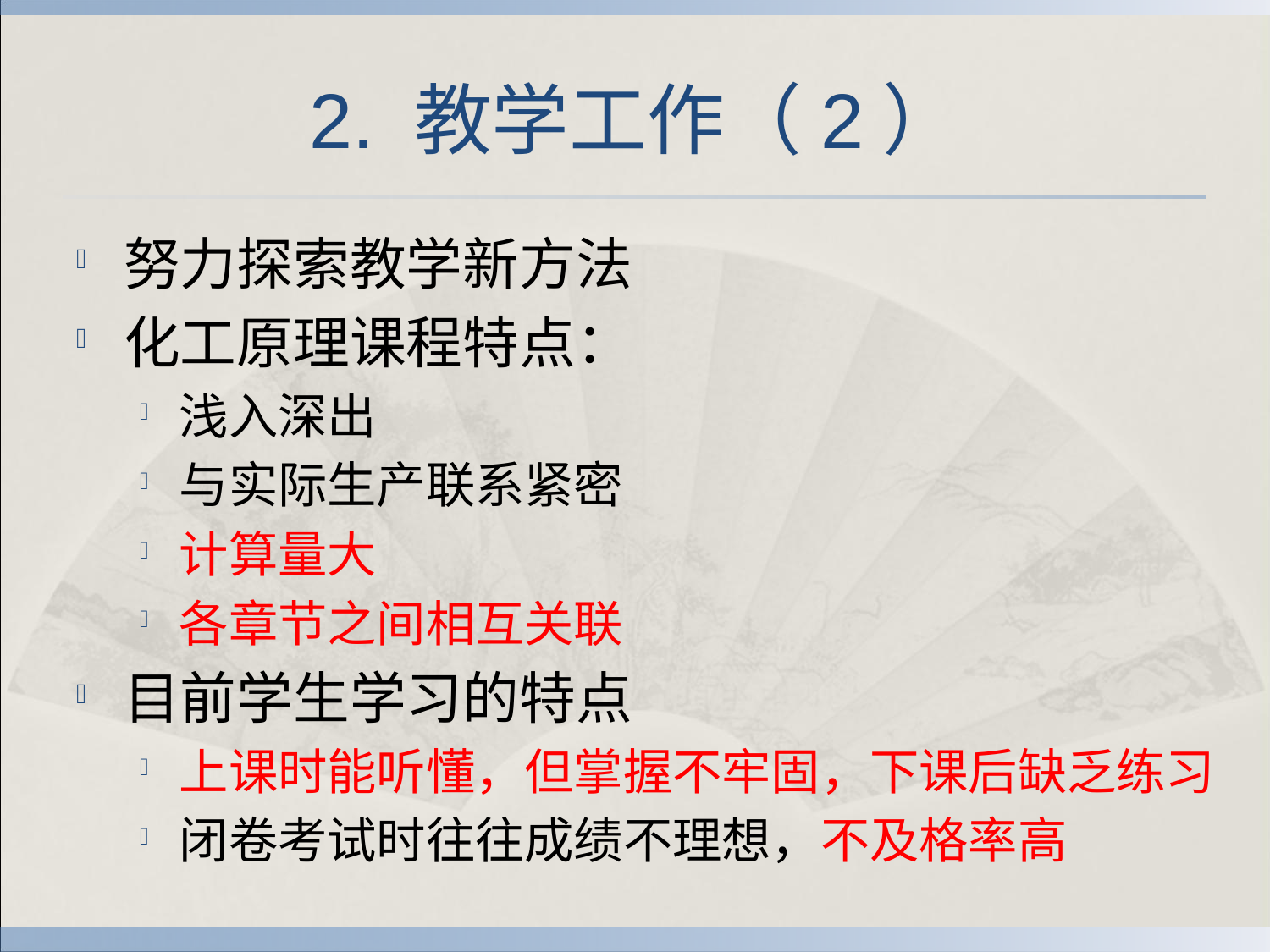

# 2. 教学工作（2）
努力探索教学新方法
化工原理课程特点：
浅入深出
与实际生产联系紧密
计算量大
各章节之间相互关联
目前学生学习的特点
上课时能听懂，但掌握不牢固，下课后缺乏练习
闭卷考试时往往成绩不理想，不及格率高